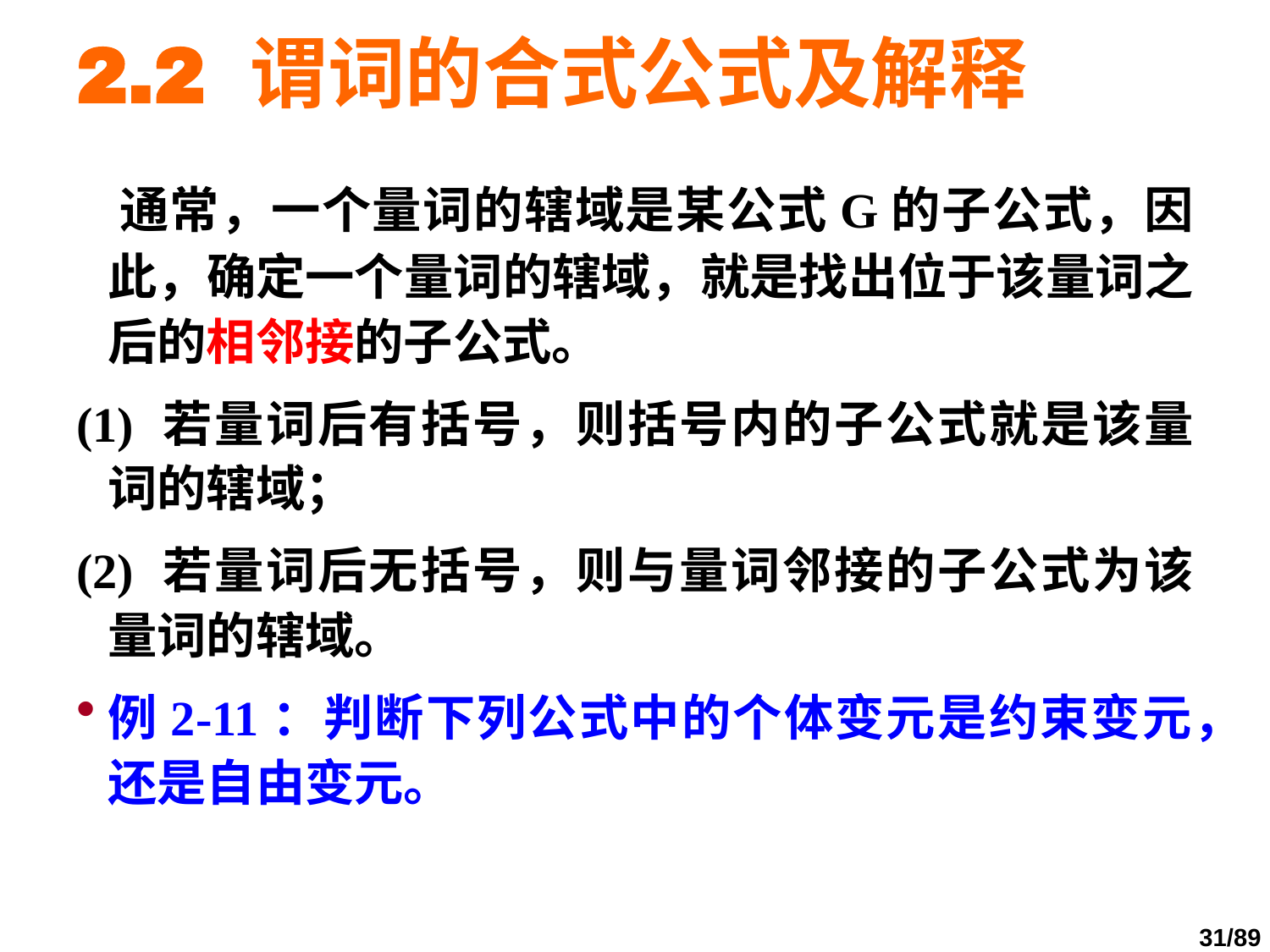

# 2.2 谓词的合式公式及解释
  通常，一个量词的辖域是某公式G的子公式，因此，确定一个量词的辖域，就是找出位于该量词之后的相邻接的子公式。
(1) 若量词后有括号，则括号内的子公式就是该量词的辖域；
(2) 若量词后无括号，则与量词邻接的子公式为该量词的辖域。
例2-11：判断下列公式中的个体变元是约束变元，还是自由变元。